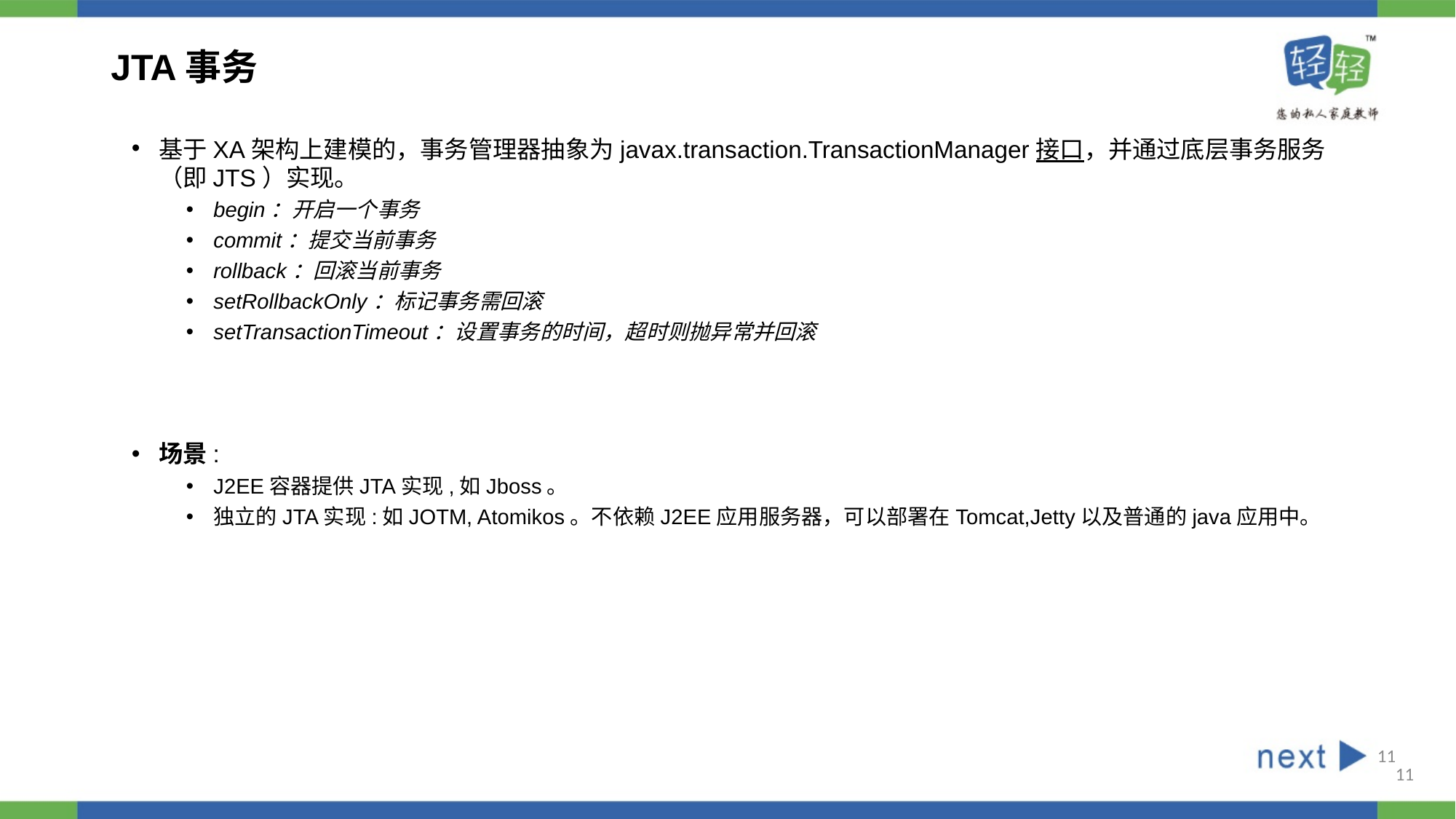

# JTA事务
基于XA架构上建模的，事务管理器抽象为javax.transaction.TransactionManager接口，并通过底层事务服务（即JTS）实现。
begin：开启一个事务
commit：提交当前事务
rollback：回滚当前事务
setRollbackOnly：标记事务需回滚
setTransactionTimeout：设置事务的时间，超时则抛异常并回滚

场景:
J2EE容器提供JTA实现,如Jboss。
独立的JTA实现:如JOTM, Atomikos。不依赖J2EE应用服务器，可以部署在Tomcat,Jetty以及普通的java应用中。